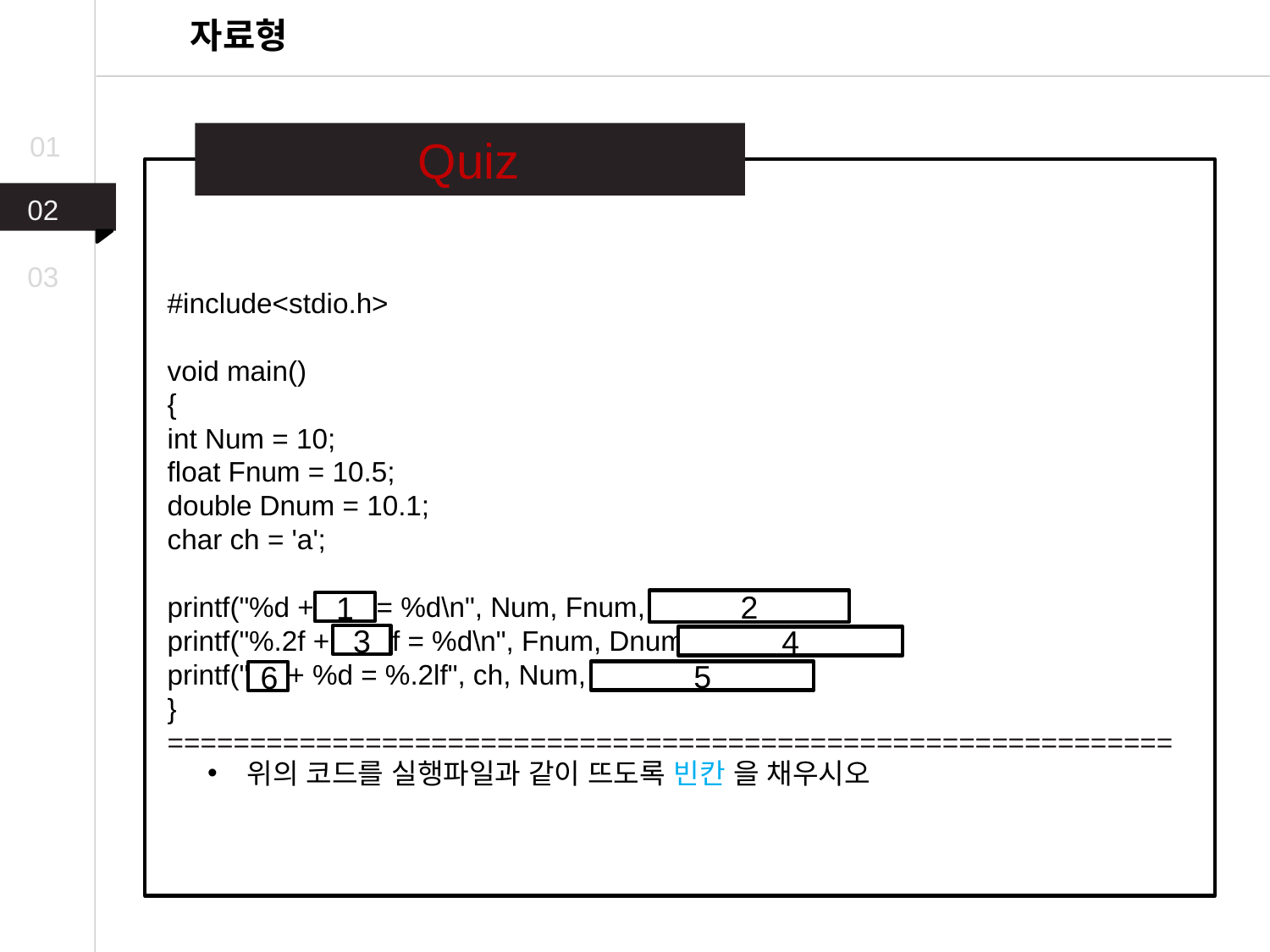

자료형
01
Quiz

02

03
#include<stdio.h>

void main()
{
int Num = 10;
float Fnum = 10.5;
double Dnum = 10.1;
char ch = 'a';

printf("%d +        = %d\n", Num, Fnum,                      );
printf("%.2f + %.2lf = %d\n", Fnum, Dnum,                         );
printf("     + %d = %.2lf", ch, Num,                         );
}
=============================================================
2
1
3
4
5
6
위의 코드를 실행파일과 같이 뜨도록 빈칸 을 채우시오